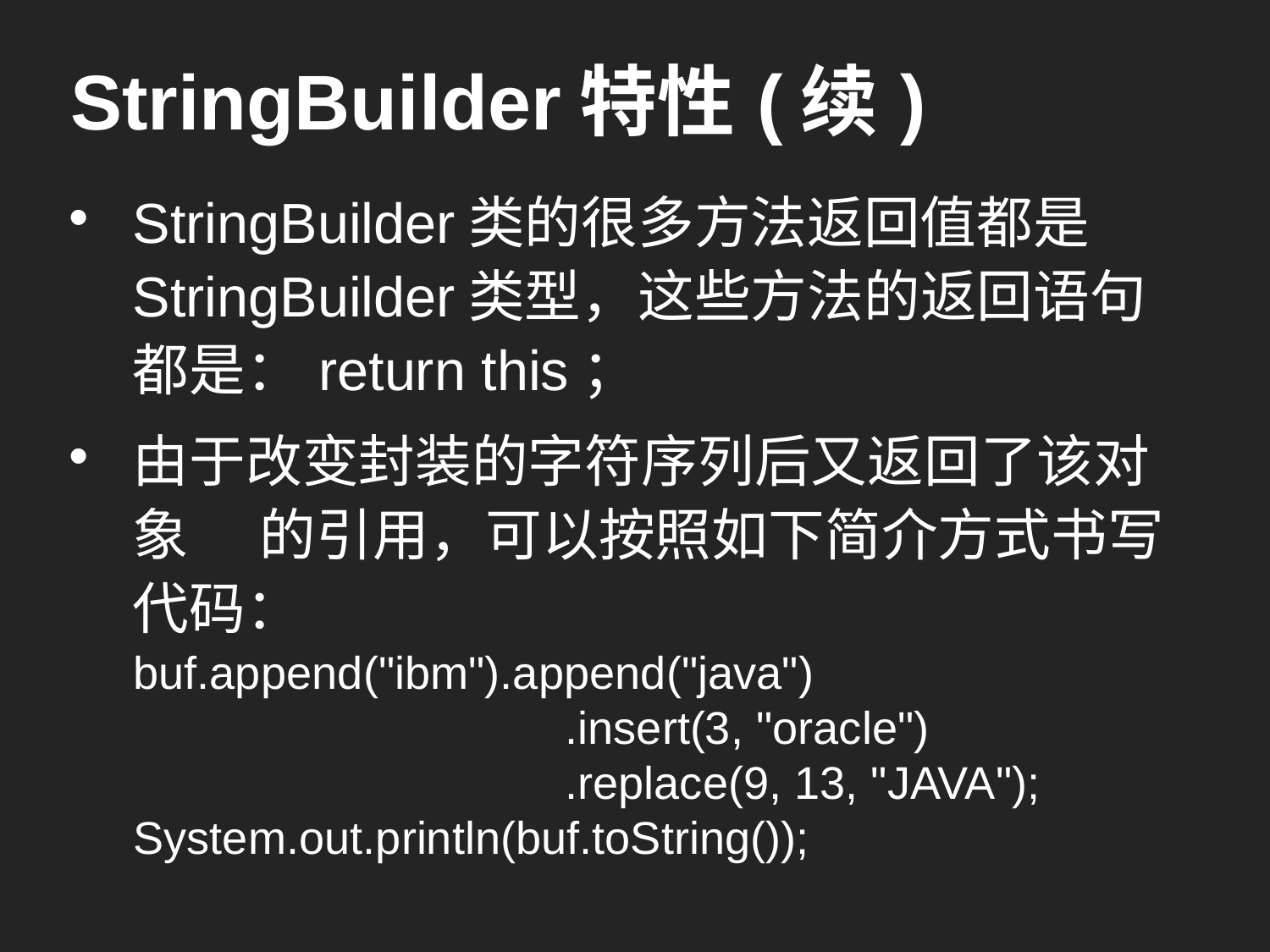

# StringBuilder特性(续)
StringBuilder类的很多方法返回值都是StringBuilder类型，这些方法的返回语句都是：return this；
由于改变封装的字符序列后又返回了该对象	的引用，可以按照如下简介方式书写代码：
buf.append("ibm").append("java")
			    .insert(3, "oracle")
			    .replace(9, 13, "JAVA");
System.out.println(buf.toString());